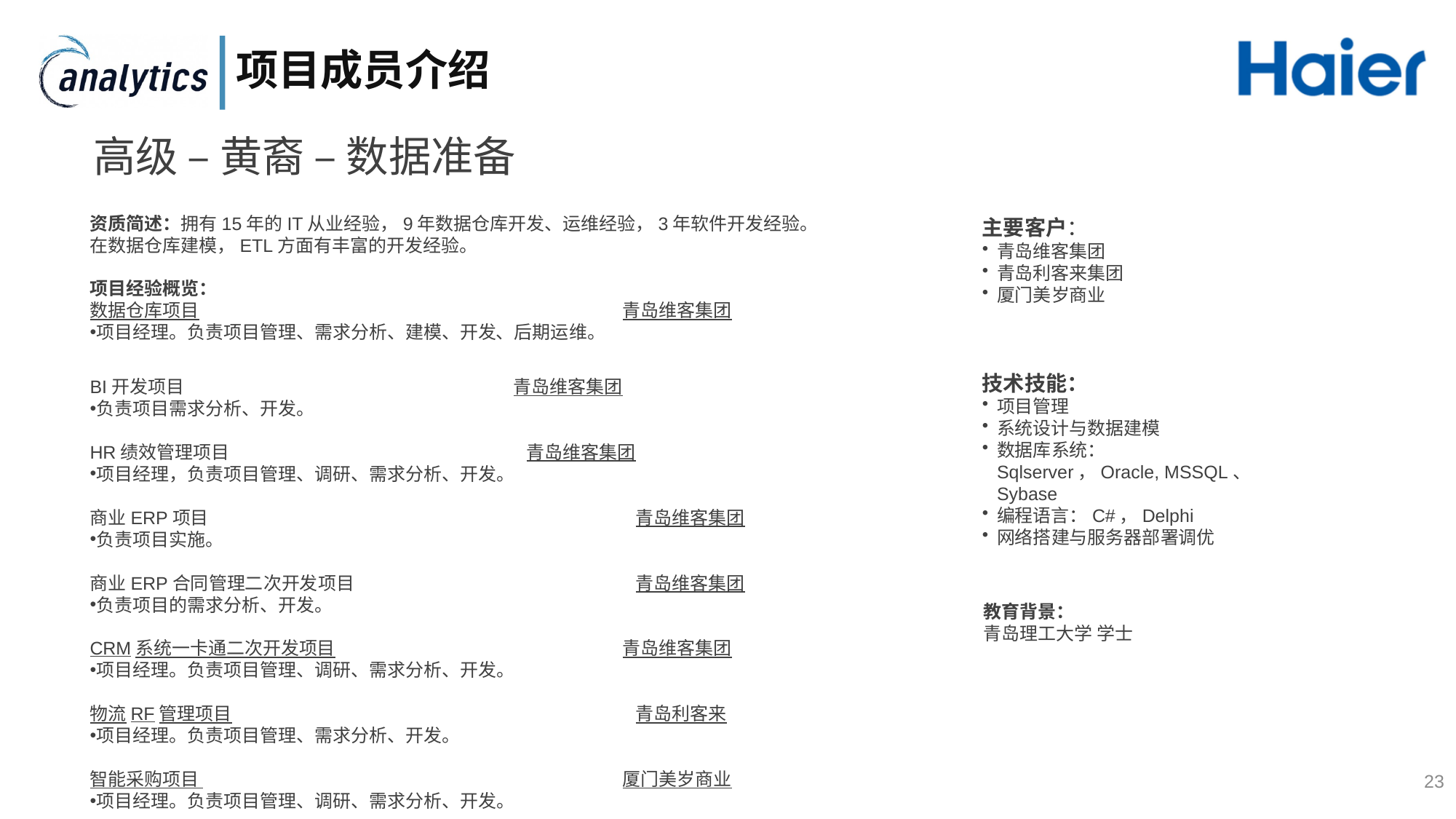

# 项目成员介绍
高级 – 黄裔 – 数据准备
资质简述：拥有15年的IT从业经验，9年数据仓库开发、运维经验，3年软件开发经验。在数据仓库建模，ETL方面有丰富的开发经验。

项目经验概览：
数据仓库项目			                        青岛维客集团
项目经理。负责项目管理、需求分析、建模、开发、后期运维。

BI开发项目			                        青岛维客集团
负责项目需求分析、开发。

HR绩效管理项目			青岛维客集团
项目经理，负责项目管理、调研、需求分析、开发。

商业ERP项目				青岛维客集团
负责项目实施。

商业ERP合同管理二次开发项目			青岛维客集团
负责项目的需求分析、开发。

CRM系统一卡通二次开发项目		                        青岛维客集团
项目经理。负责项目管理、调研、需求分析、开发。

物流RF管理项目				青岛利客来
项目经理。负责项目管理、需求分析、开发。

智能采购项目 			                        厦门美岁商业
项目经理。负责项目管理、调研、需求分析、开发。

主要客户：
青岛维客集团
青岛利客来集团
厦门美岁商业

技术技能：
项目管理
系统设计与数据建模
数据库系统：Sqlserver，Oracle, MSSQL、Sybase
编程语言：C#，Delphi
网络搭建与服务器部署调优
教育背景：
青岛理工大学 学士
23